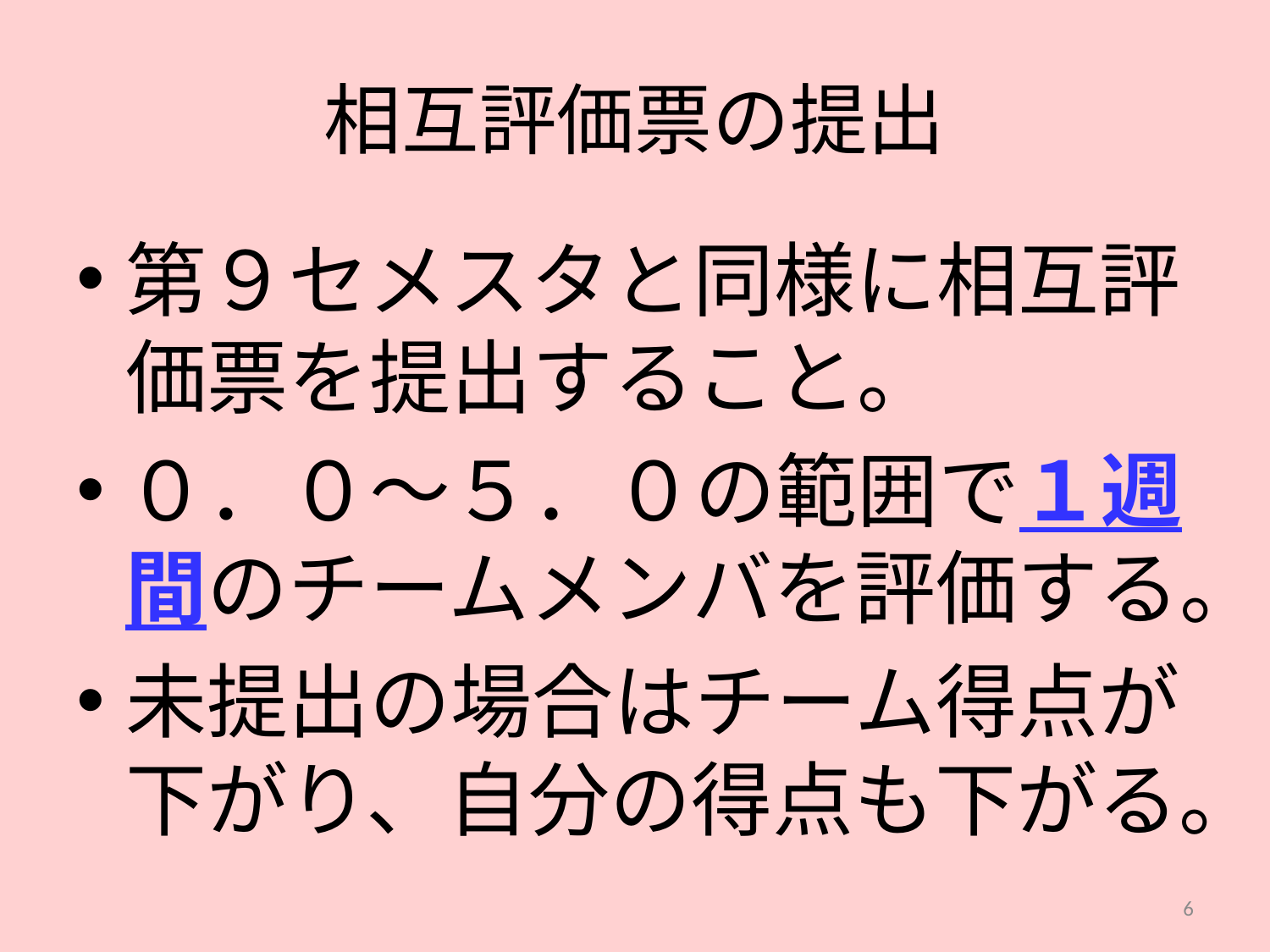

# 相互評価票の提出
第９セメスタと同様に相互評価票を提出すること。
０．０～５．０の範囲で１週間のチームメンバを評価する。
未提出の場合はチーム得点が下がり、自分の得点も下がる。
6